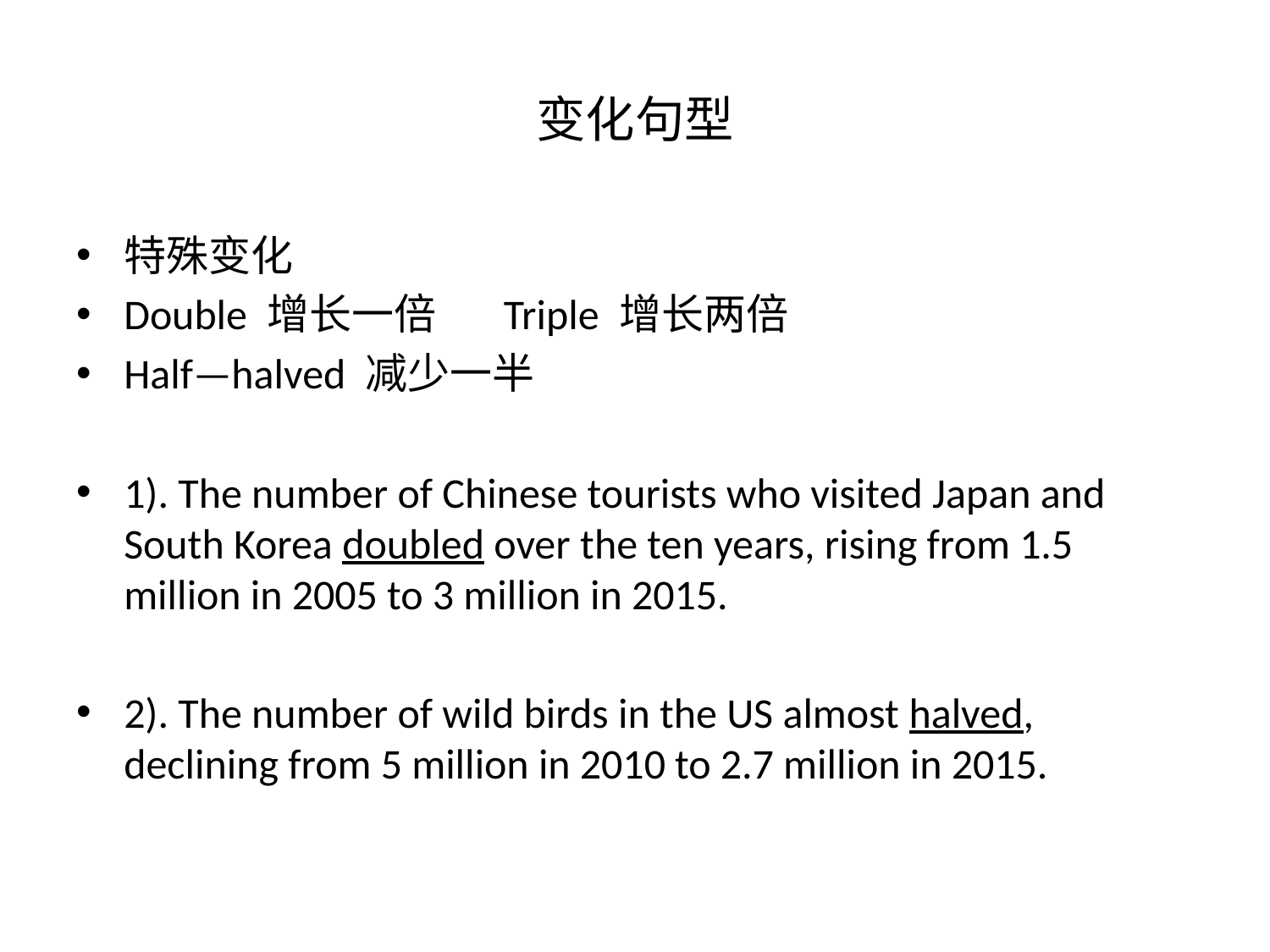

# 变化句型
特殊变化
Double 增长一倍      Triple 增长两倍
Half—halved 减少一半

1). The number of Chinese tourists who visited Japan and South Korea doubled over the ten years, rising from 1.5 million in 2005 to 3 million in 2015.

2). The number of wild birds in the US almost halved, declining from 5 million in 2010 to 2.7 million in 2015.